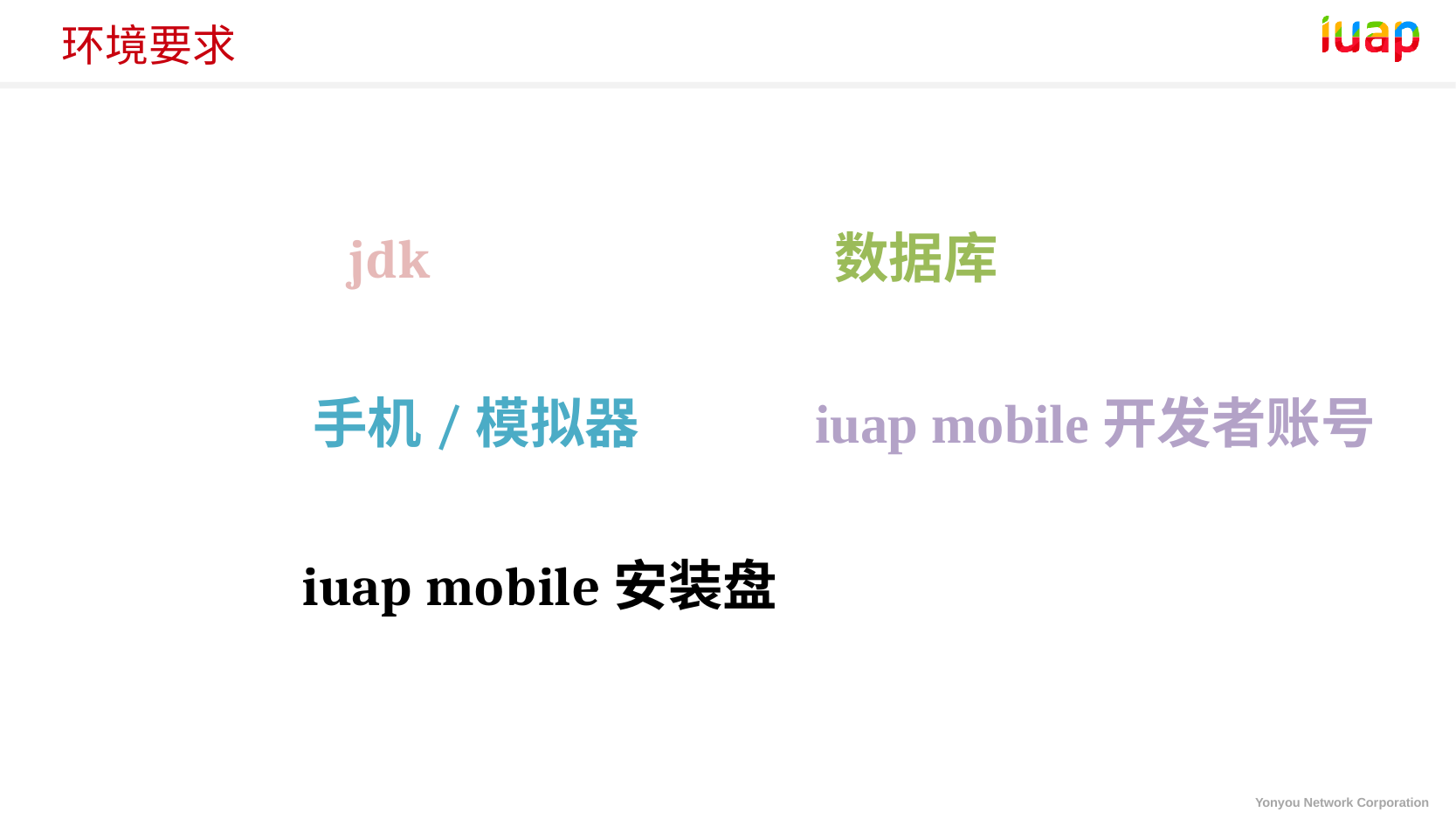

# 环境要求
jdk
数据库
手机/模拟器
iuap mobile开发者账号
iuap mobile安装盘